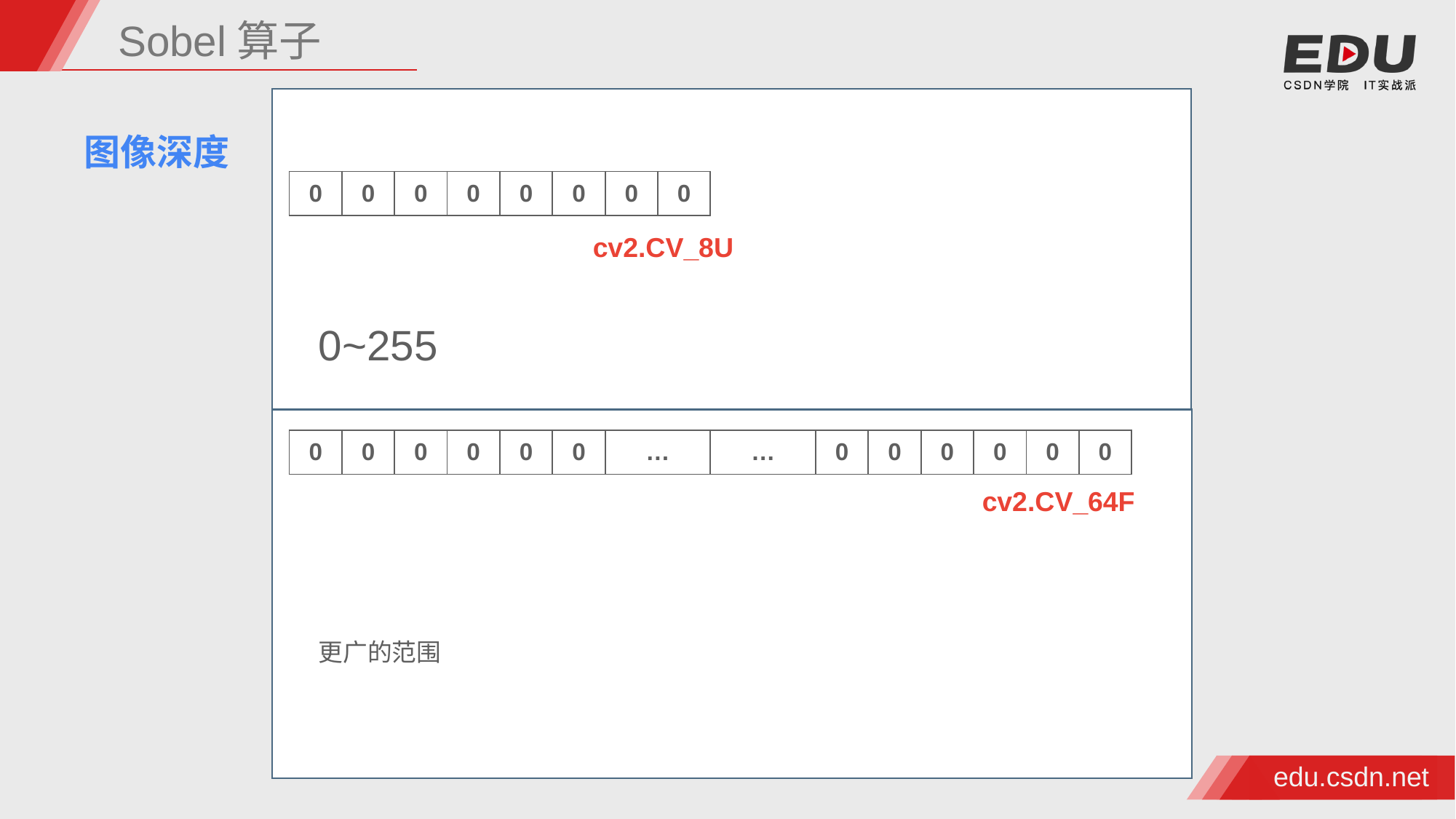

Sobel算子

图像深度
| 0 | 0 | 0 | 0 | 0 | 0 | 0 | 0 |
| --- | --- | --- | --- | --- | --- | --- | --- |
cv2.CV_8U
0~255

| 0 | 0 | 0 | 0 | 0 | 0 | … |
| --- | --- | --- | --- | --- | --- | --- |
| … | 0 | 0 | 0 | 0 | 0 | 0 |
| --- | --- | --- | --- | --- | --- | --- |
cv2.CV_64F
更广的范围